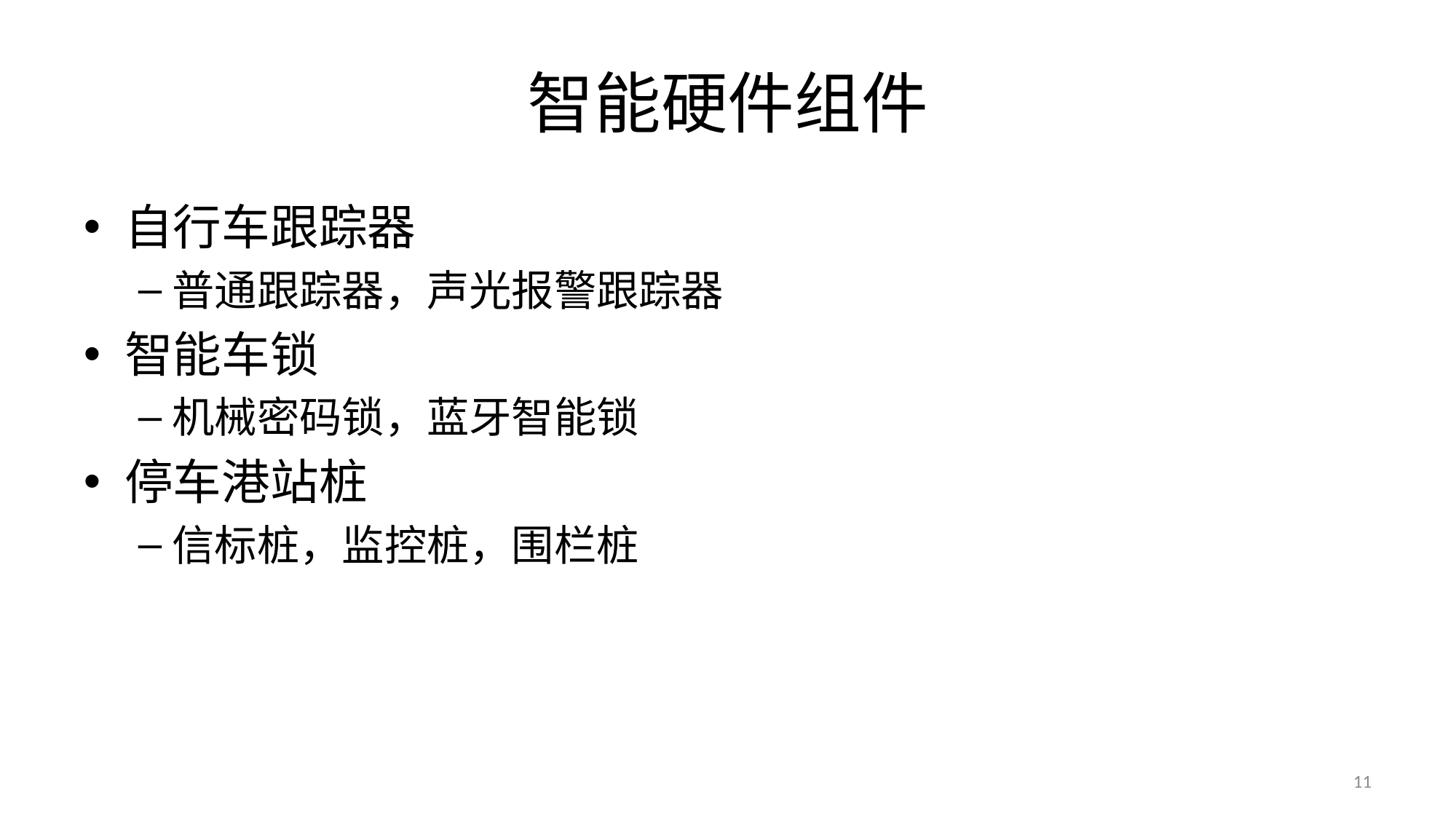

# 智能硬件组件
自行车跟踪器
普通跟踪器，声光报警跟踪器
智能车锁
机械密码锁，蓝牙智能锁
停车港站桩
信标桩，监控桩，围栏桩

11